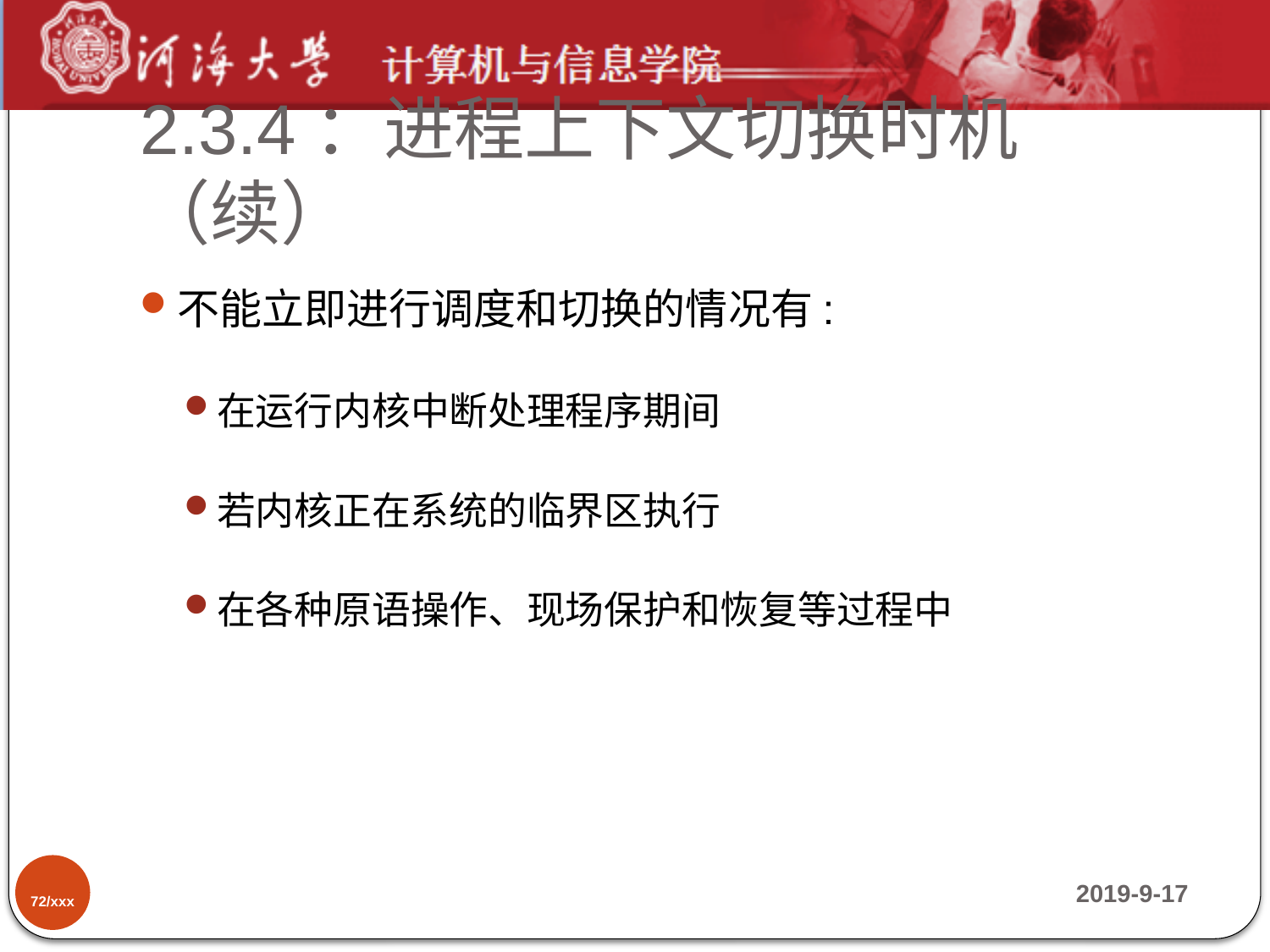

# 2.3.4：进程上下文切换时机（续）
不能立即进行调度和切换的情况有:
在运行内核中断处理程序期间
若内核正在系统的临界区执行
在各种原语操作、现场保护和恢复等过程中
72/xxx
2019-9-17